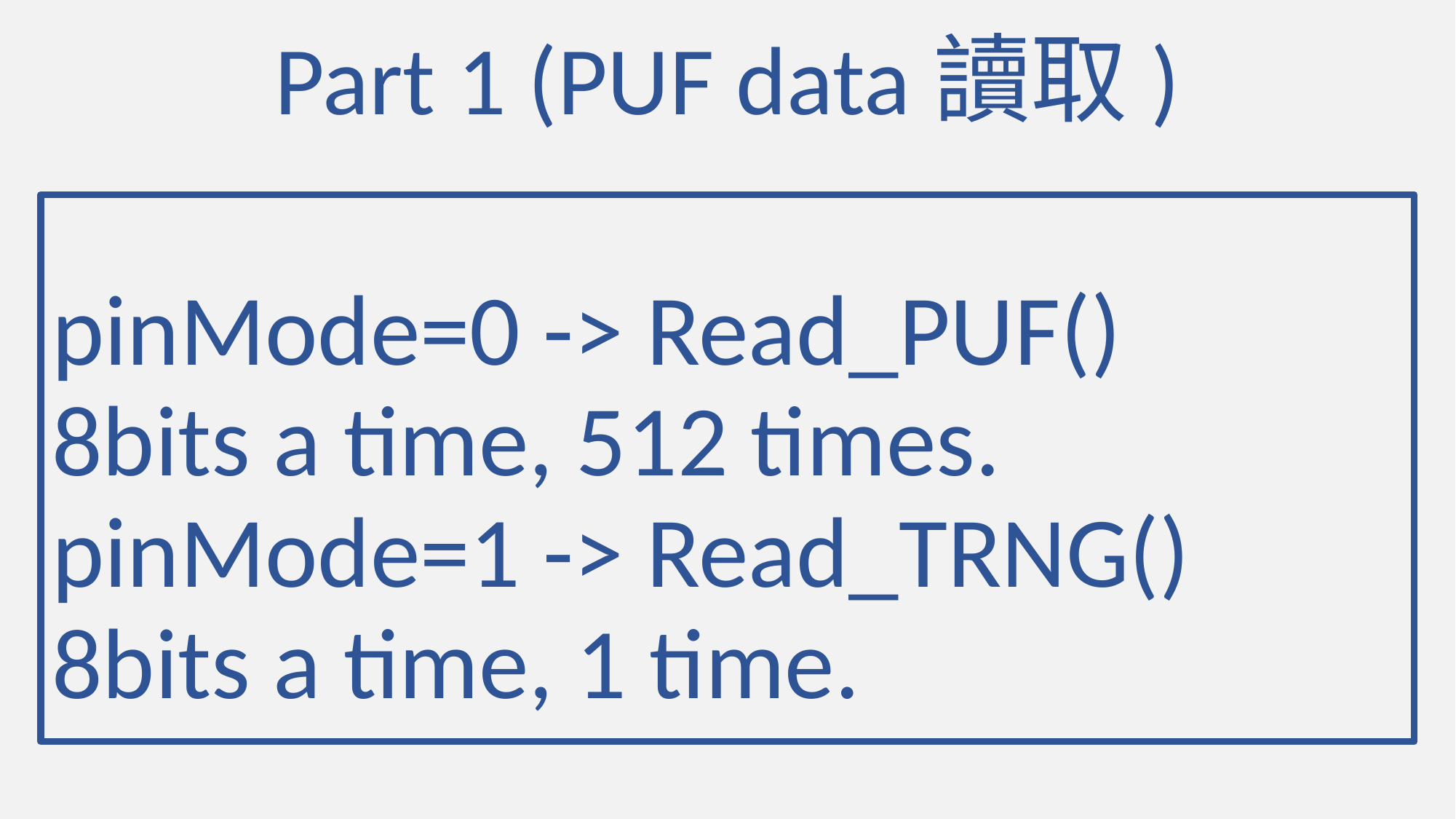

# Part 1 (PUF data讀取)

pinMode=0 -> Read_PUF()
8bits a time, 512 times.
pinMode=1 -> Read_TRNG()
8bits a time, 1 time.